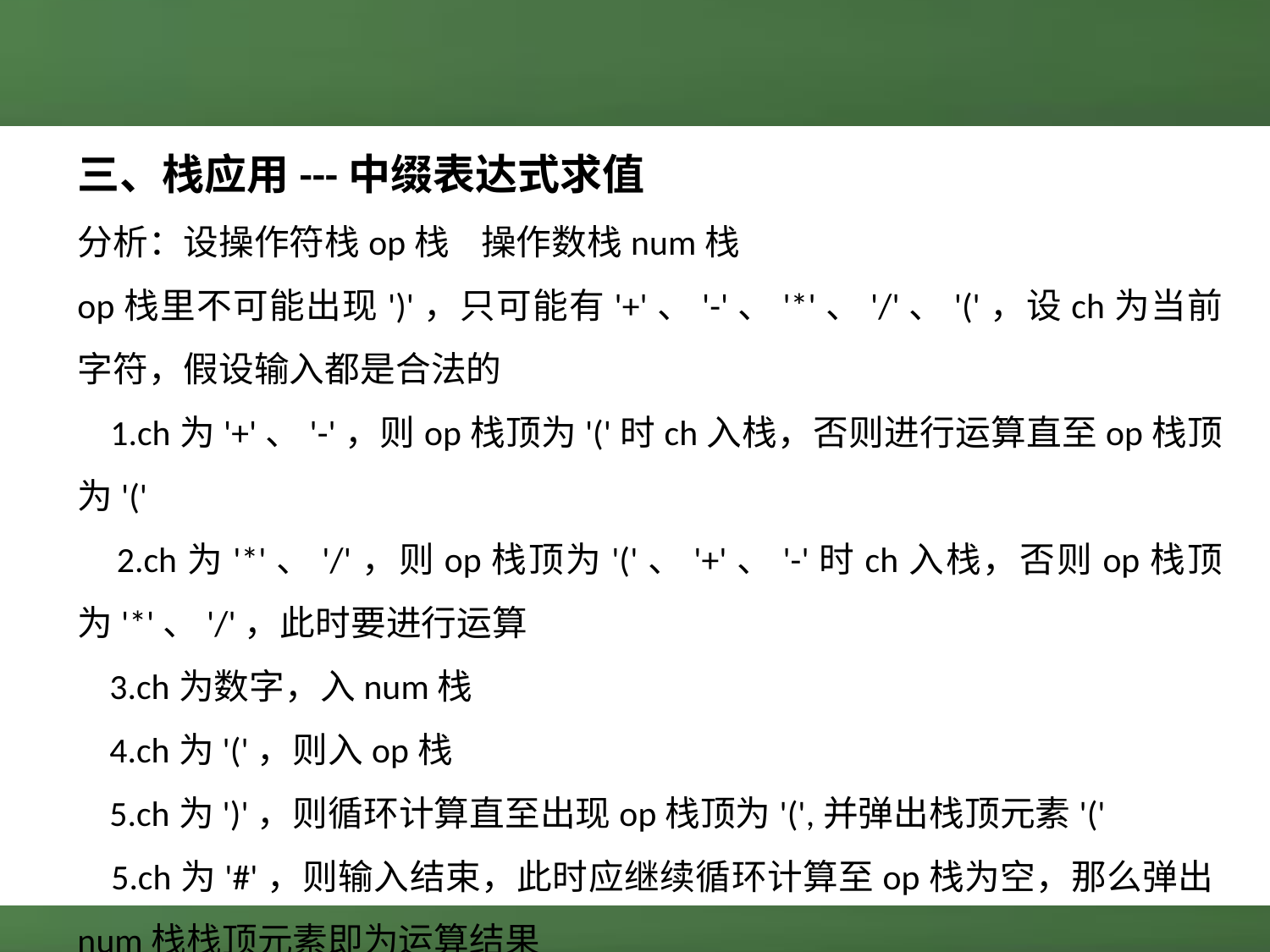

三、栈应用---中缀表达式求值
分析：设操作符栈op栈    操作数栈num栈
op栈里不可能出现')'，只可能有'+'、'-'、'*'、'/'、'('，设ch为当前字符，假设输入都是合法的
    1.ch为'+'、'-'，则op栈顶为'('时ch入栈，否则进行运算直至op栈顶为'('
    2.ch为'*'、'/'，则op栈顶为'('、'+'、'-'时ch入栈，否则op栈顶为'*'、'/'，此时要进行运算
    3.ch为数字，入num栈
    4.ch为'('，则入op栈
    5.ch为')'，则循环计算直至出现op栈顶为'(',并弹出栈顶元素'('
    5.ch为'#'，则输入结束，此时应继续循环计算至op栈为空，那么弹出num栈栈顶元素即为运算结果